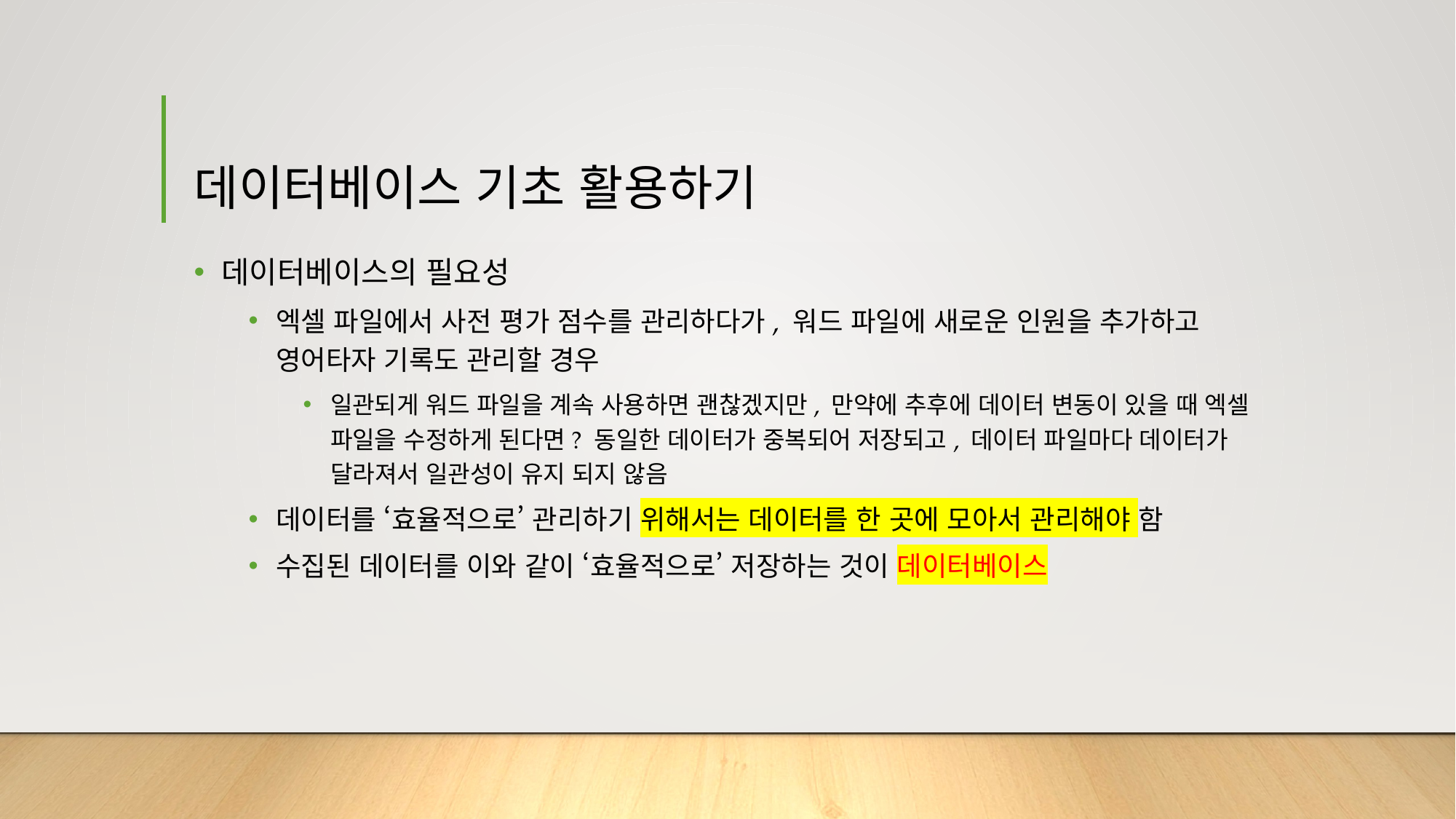

# 데이터베이스 기초 활용하기
데이터베이스의 필요성
엑셀 파일에서 사전 평가 점수를 관리하다가, 워드 파일에 새로운 인원을 추가하고 영어타자 기록도 관리할 경우
일관되게 워드 파일을 계속 사용하면 괜찮겠지만, 만약에 추후에 데이터 변동이 있을 때 엑셀 파일을 수정하게 된다면? 동일한 데이터가 중복되어 저장되고, 데이터 파일마다 데이터가 달라져서 일관성이 유지 되지 않음
데이터를 ‘효율적으로’ 관리하기 위해서는 데이터를 한 곳에 모아서 관리해야 함
수집된 데이터를 이와 같이 ‘효율적으로’ 저장하는 것이 데이터베이스